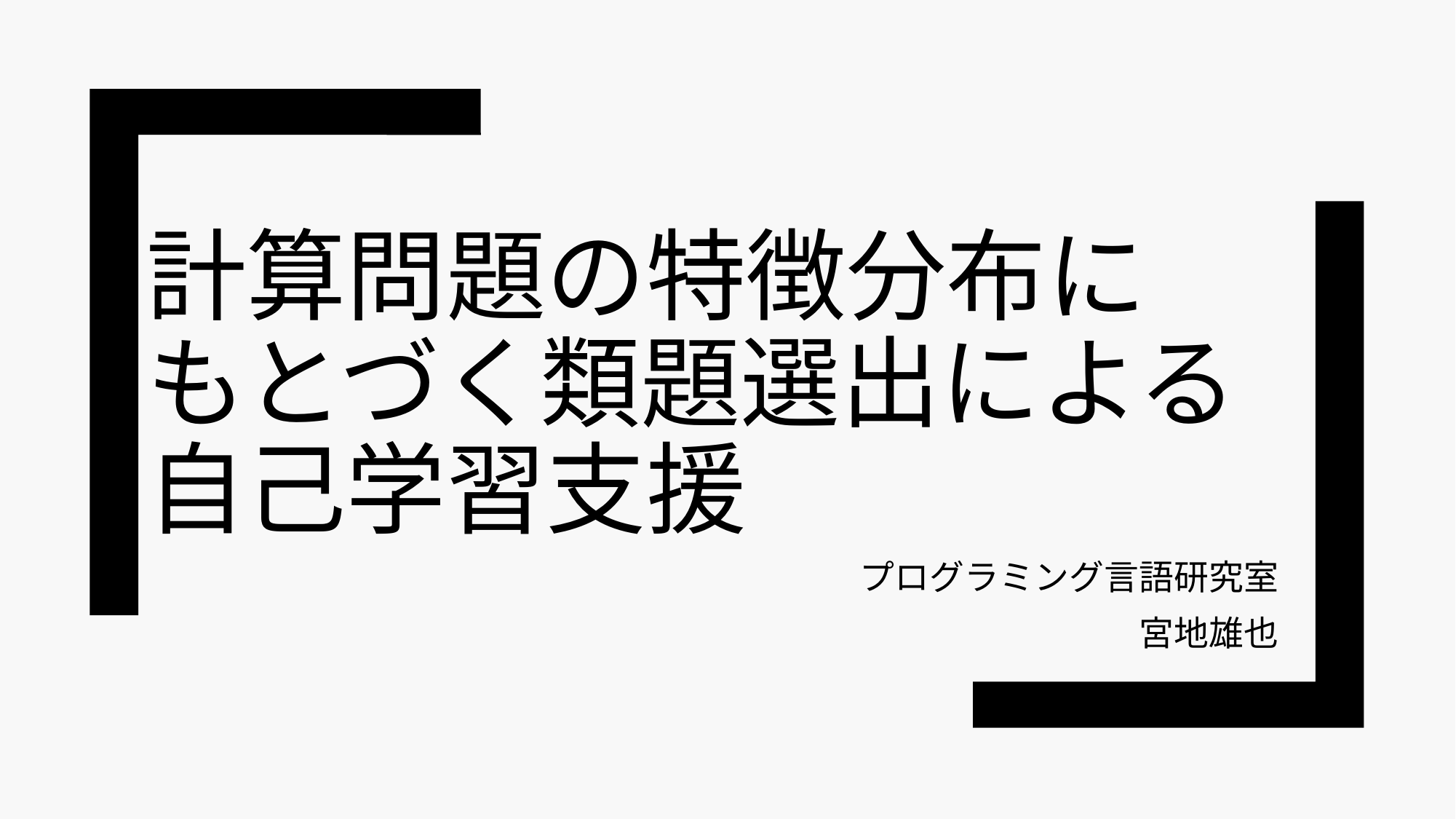

# 計算問題の特徴分布に もとづく類題選出による 自己学習支援
プログラミング言語研究室
宮地雄也